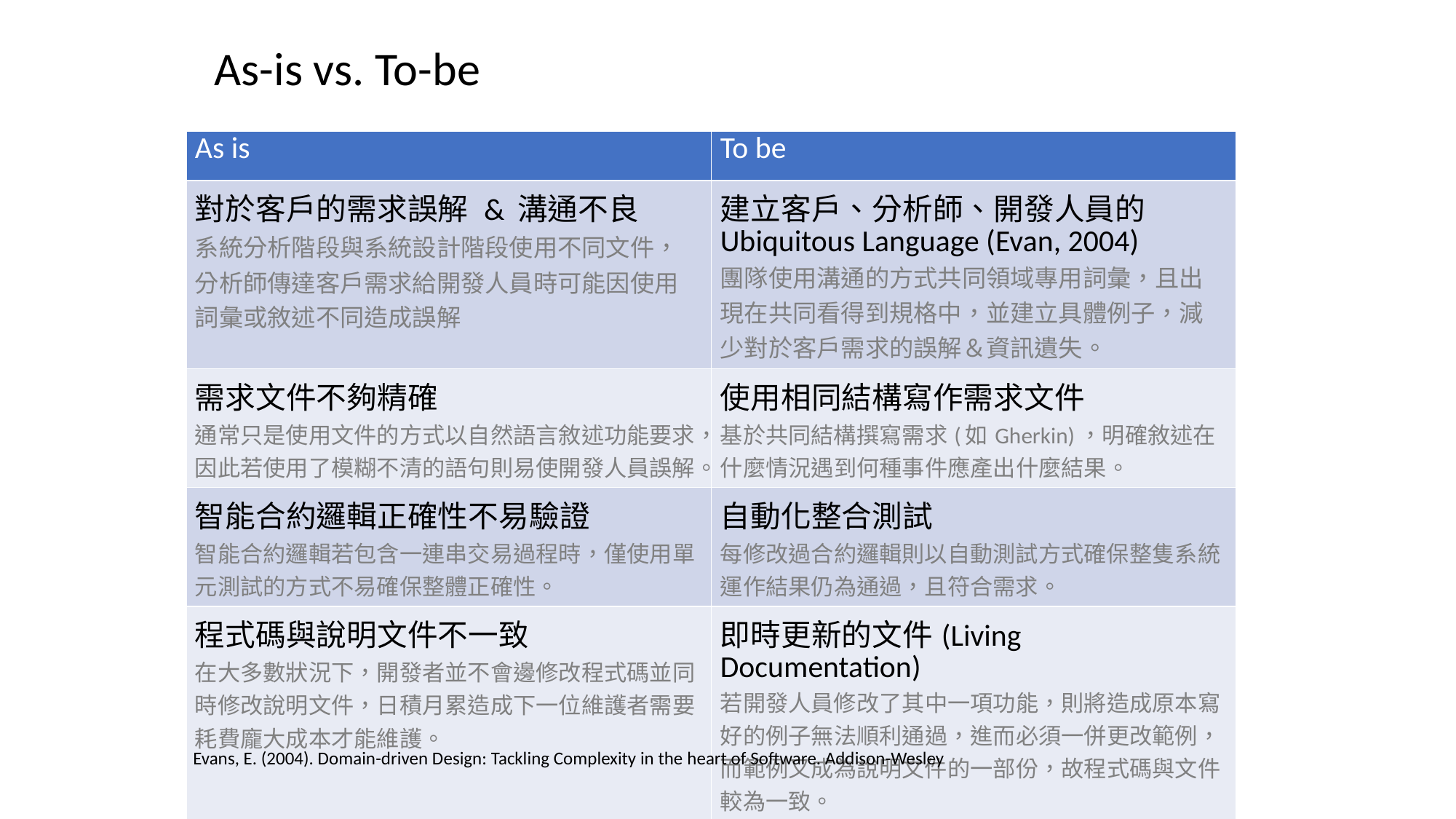

# As-is vs. To-be
| As is | To be |
| --- | --- |
| 對於客戶的需求誤解 & 溝通不良 系統分析階段與系統設計階段使用不同文件，分析師傳達客戶需求給開發人員時可能因使用詞彙或敘述不同造成誤解 | 建立客戶、分析師、開發人員的Ubiquitous Language (Evan, 2004) 團隊使用溝通的方式共同領域專用詞彙，且出現在共同看得到規格中，並建立具體例子，減少對於客戶需求的誤解＆資訊遺失。 |
| 需求文件不夠精確 通常只是使用文件的方式以自然語言敘述功能要求，因此若使用了模糊不清的語句則易使開發人員誤解。 | 使用相同結構寫作需求文件 基於共同結構撰寫需求(如Gherkin)，明確敘述在什麼情況遇到何種事件應產出什麼結果。 |
| 智能合約邏輯正確性不易驗證 智能合約邏輯若包含一連串交易過程時，僅使用單元測試的方式不易確保整體正確性。 | 自動化整合測試 每修改過合約邏輯則以自動測試方式確保整隻系統運作結果仍為通過，且符合需求。 |
| 程式碼與說明文件不一致 在大多數狀況下，開發者並不會邊修改程式碼並同時修改說明文件，日積月累造成下一位維護者需要耗費龐大成本才能維護。 | 即時更新的文件(Living Documentation) 若開發人員修改了其中一項功能，則將造成原本寫好的例子無法順利通過，進而必須一併更改範例，而範例又成為說明文件的一部份，故程式碼與文件較為一致。 |

Evans, E. (2004). Domain-driven Design: Tackling Complexity in the heart of Software. Addison-Wesley